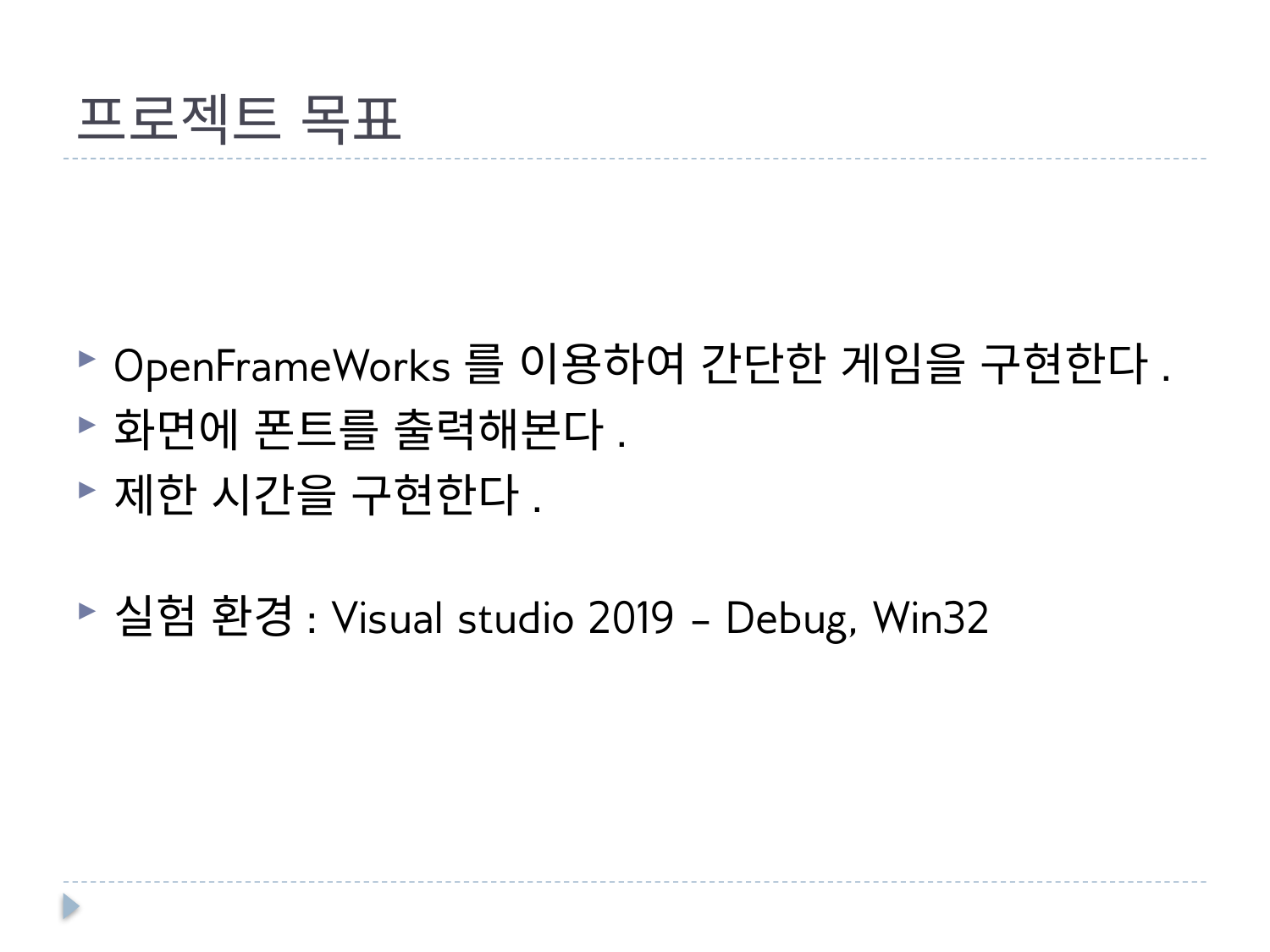

# 프로젝트 목표
OpenFrameWorks를 이용하여 간단한 게임을 구현한다.
화면에 폰트를 출력해본다.
제한 시간을 구현한다.
실험 환경: Visual studio 2019 – Debug, Win32